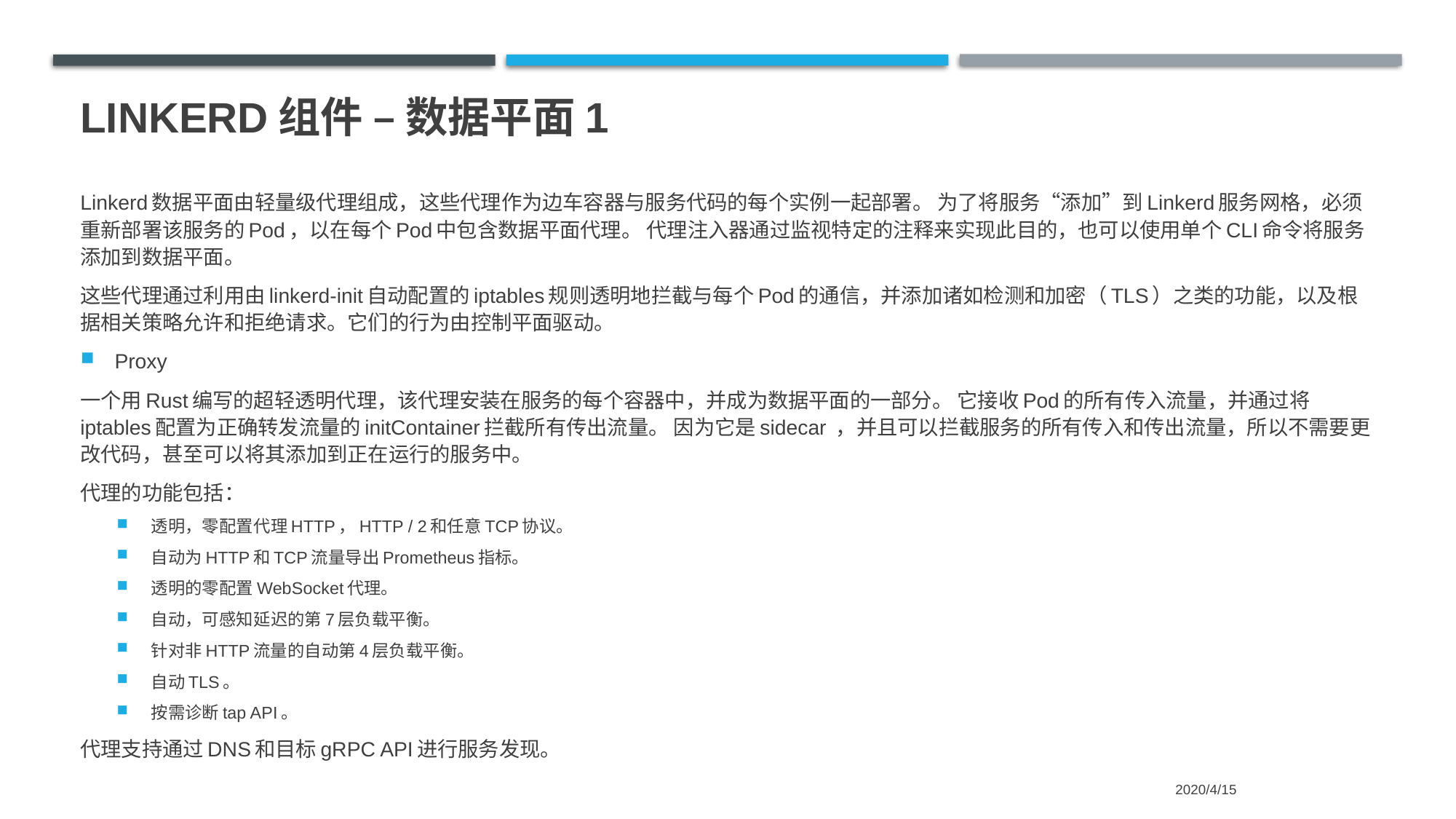

# Linkerd组件 – 数据平面1
Linkerd数据平面由轻量级代理组成，这些代理作为边车容器与服务代码的每个实例一起部署。 为了将服务“添加”到Linkerd服务网格，必须重新部署该服务的Pod，以在每个Pod中包含数据平面代理。 代理注入器通过监视特定的注释来实现此目的，也可以使用单个CLI命令将服务添加到数据平面。
这些代理通过利用由linkerd-init自动配置的iptables规则透明地拦截与每个Pod的通信，并添加诸如检测和加密（TLS）之类的功能，以及根据相关策略允许和拒绝请求。它们的行为由控制平面驱动。
Proxy
一个用Rust编写的超轻透明代理，该代理安装在服务的每个容器中，并成为数据平面的一部分。 它接收Pod的所有传入流量，并通过将iptables配置为正确转发流量的initContainer拦截所有传出流量。 因为它是sidecar ，并且可以拦截服务的所有传入和传出流量，所以不需要更改代码，甚至可以将其添加到正在运行的服务中。
代理的功能包括：
透明，零配置代理HTTP，HTTP / 2和任意TCP协议。
自动为HTTP和TCP流量导出Prometheus指标。
透明的零配置WebSocket代理。
自动，可感知延迟的第7层负载平衡。
针对非HTTP流量的自动第4层负载平衡。
自动TLS。
按需诊断tap API。
代理支持通过DNS和目标gRPC API进行服务发现。
2020/4/15